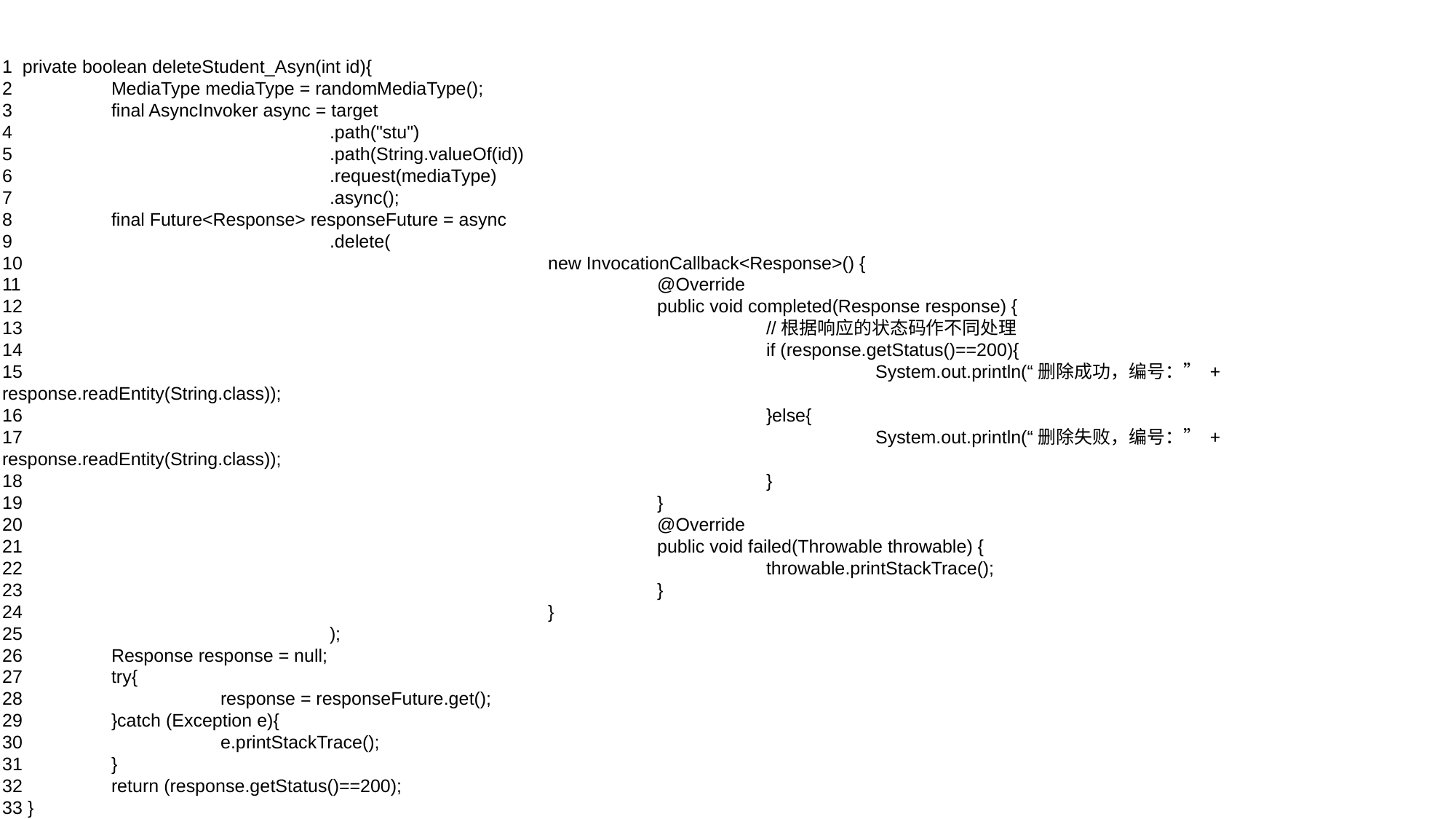

1  private boolean deleteStudent_Asyn(int id){
2  	MediaType mediaType = randomMediaType();
3  	final AsyncInvoker async = target
4  			.path("stu")
5  			.path(String.valueOf(id))
6  			.request(mediaType)
7  			.async();
8  	final Future<Response> responseFuture = async
9  			.delete(
10 					new InvocationCallback<Response>() {
11 						@Override
12 						public void completed(Response response) {
13 							//根据响应的状态码作不同处理
14 							if (response.getStatus()==200){
15 								System.out.println(“删除成功，编号：” + response.readEntity(String.class));
16 							}else{
17 								System.out.println(“删除失败，编号：” + response.readEntity(String.class));
18 							}
19 						}
20 						@Override
21 						public void failed(Throwable throwable) {
22 							throwable.printStackTrace();
23 						}
24 					}
25 			);
26 	Response response = null;
27 	try{
28 		response = responseFuture.get();
29 	}catch (Exception e){
30 		e.printStackTrace();
31 	}
32 	return (response.getStatus()==200);
33 }